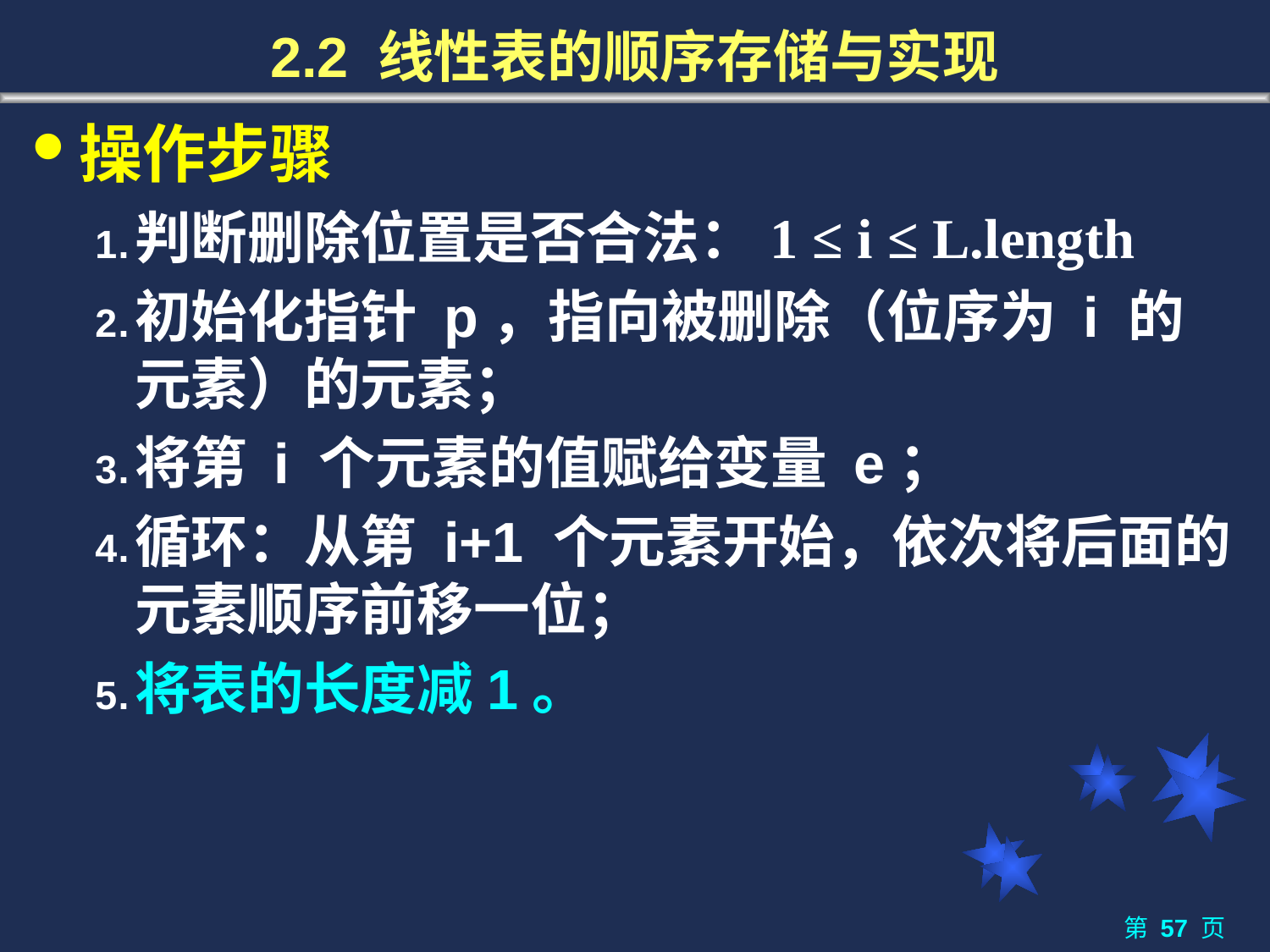

# 2.2 线性表的顺序存储与实现
操作步骤
判断删除位置是否合法：1 ≤ i ≤ L.length
初始化指针 p，指向被删除（位序为 i 的元素）的元素；
将第 i 个元素的值赋给变量 e；
循环：从第 i+1 个元素开始，依次将后面的元素顺序前移一位；
将表的长度减1。
第 57 页